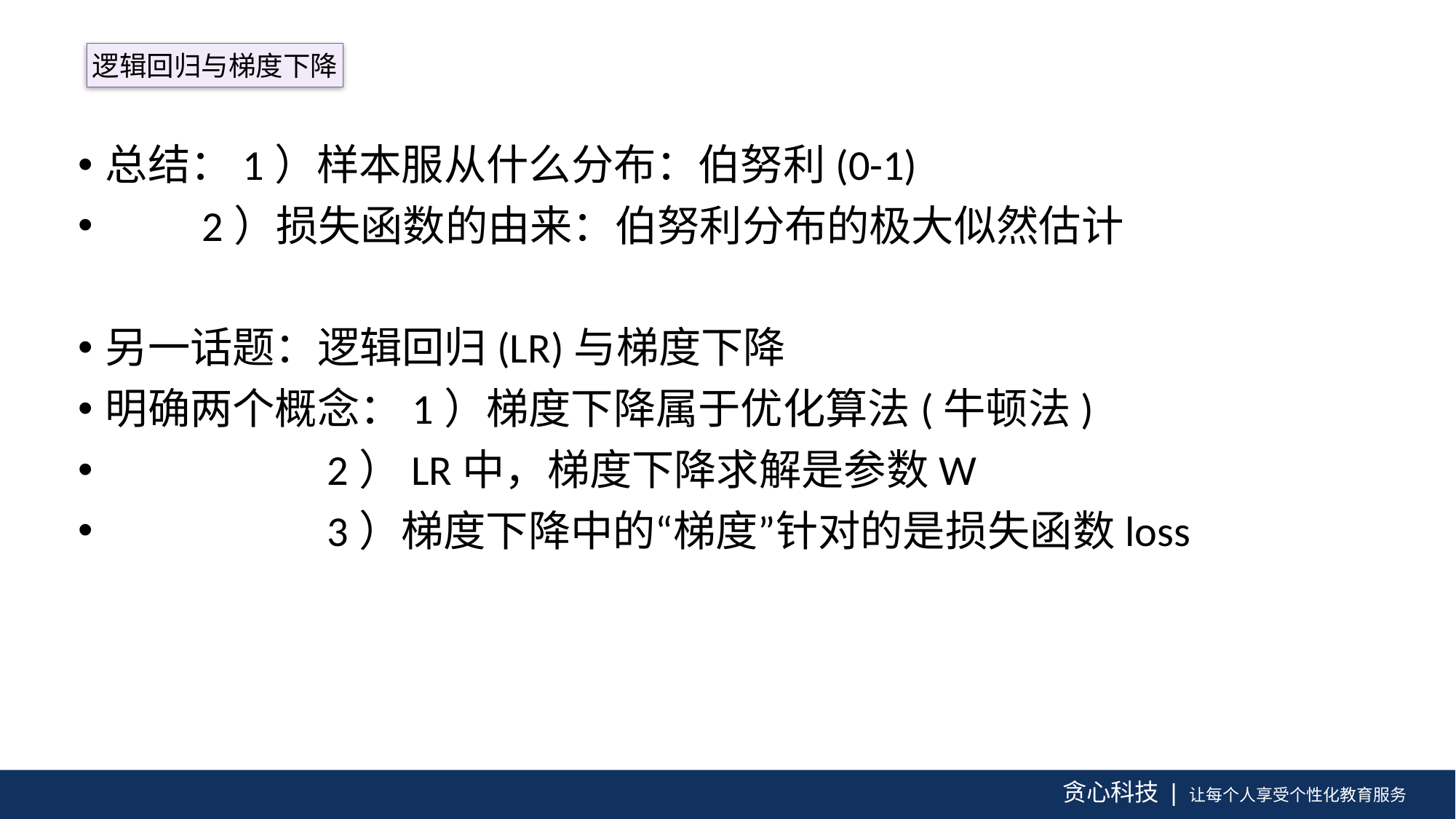

#
逻辑回归与梯度下降
总结：1）样本服从什么分布：伯努利(0-1)
          2）损失函数的由来：伯努利分布的极大似然估计

另一话题：逻辑回归(LR)与梯度下降
明确两个概念：1）梯度下降属于优化算法(牛顿法)
                       2）LR中，梯度下降求解是参数W
                       3）梯度下降中的“梯度”针对的是损失函数loss